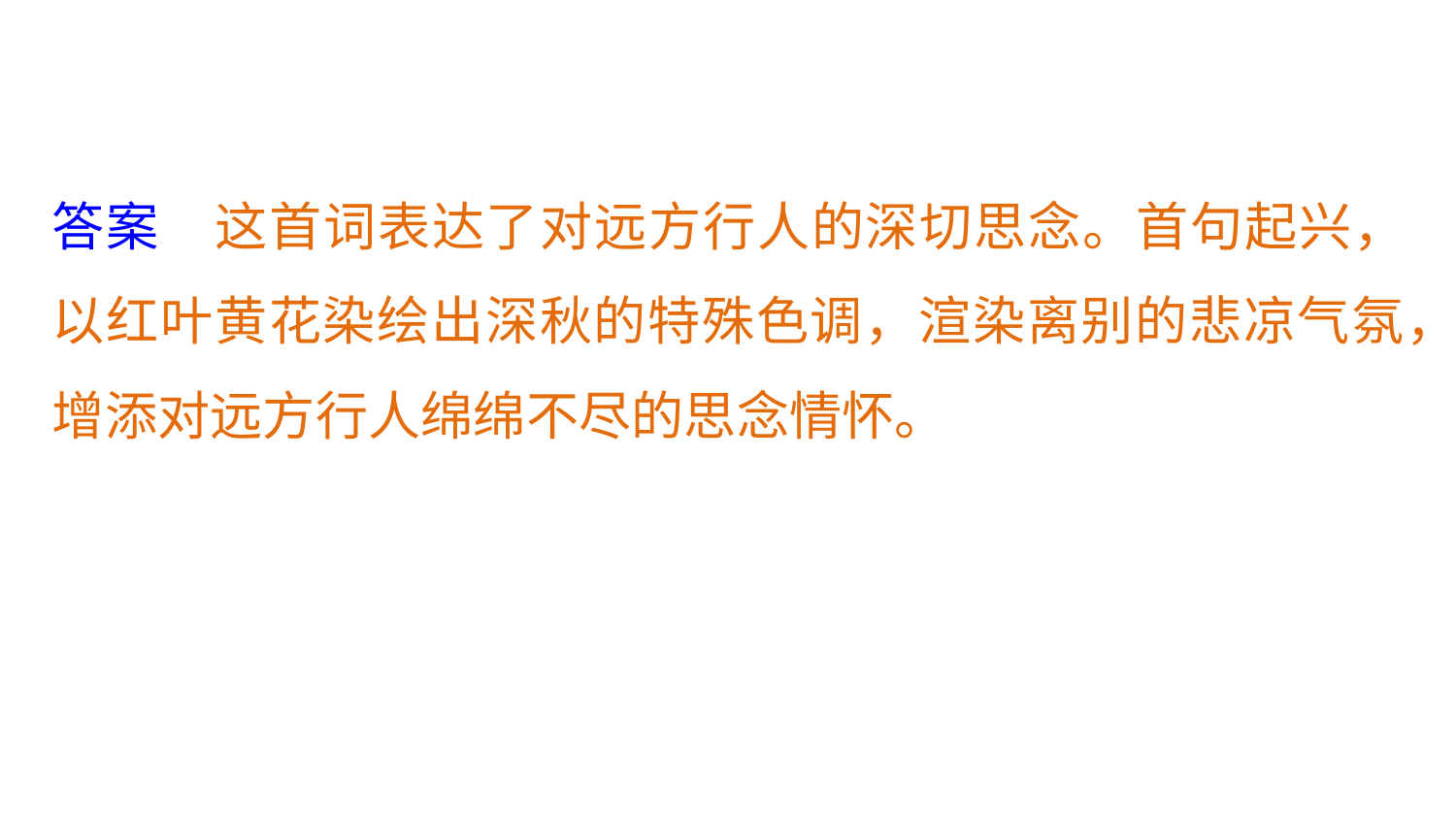

答案　这首词表达了对远方行人的深切思念。首句起兴，以红叶黄花染绘出深秋的特殊色调，渲染离别的悲凉气氛，增添对远方行人绵绵不尽的思念情怀。